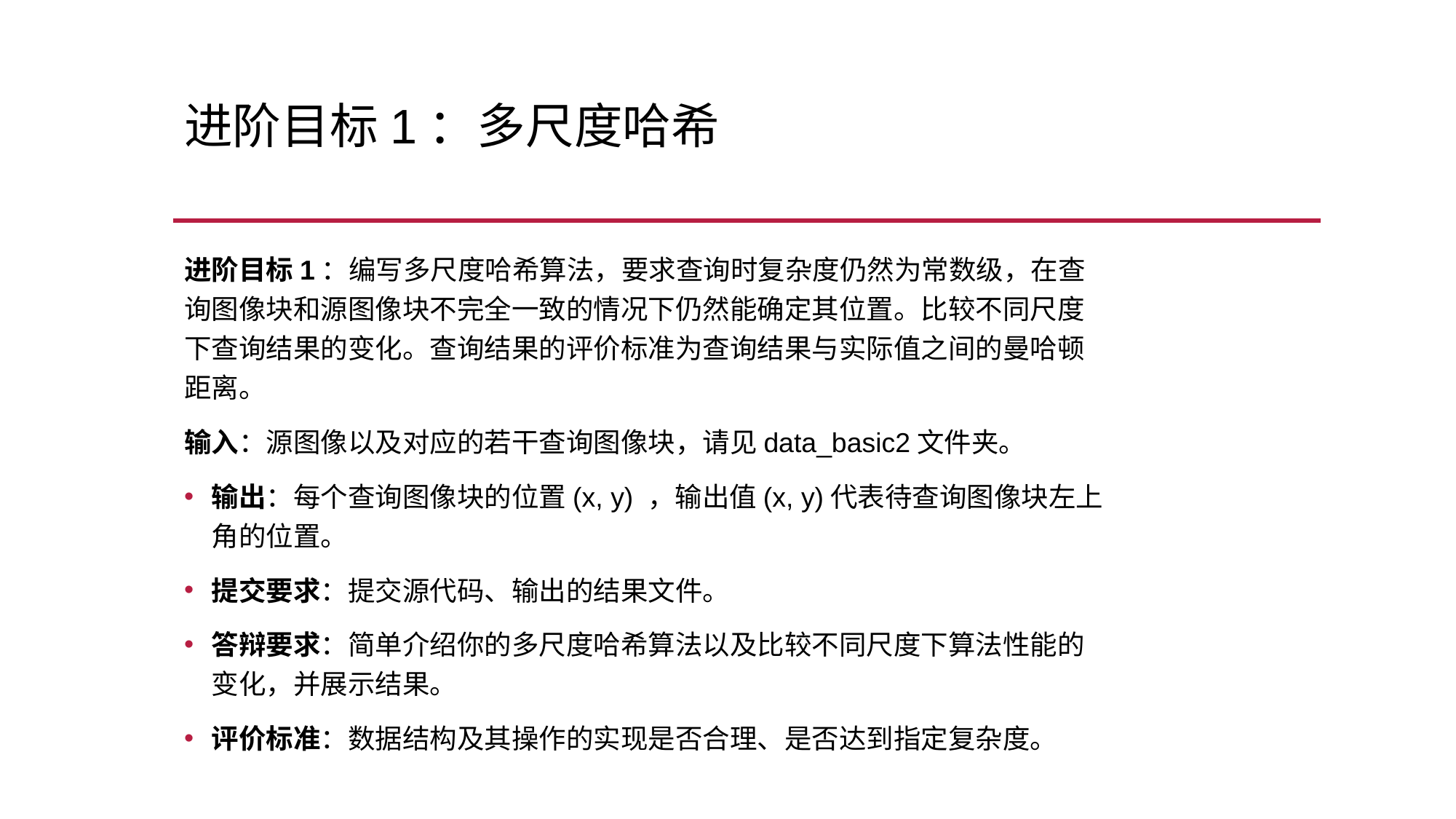

# 进阶目标1：多尺度哈希
进阶目标1：编写多尺度哈希算法，要求查询时复杂度仍然为常数级，在查询图像块和源图像块不完全一致的情况下仍然能确定其位置。比较不同尺度下查询结果的变化。查询结果的评价标准为查询结果与实际值之间的曼哈顿距离。
输入：源图像以及对应的若干查询图像块，请见data_basic2文件夹。
输出：每个查询图像块的位置(x, y) ，输出值(x, y)代表待查询图像块左上角的位置。
提交要求：提交源代码、输出的结果文件。
答辩要求：简单介绍你的多尺度哈希算法以及比较不同尺度下算法性能的变化，并展示结果。
评价标准：数据结构及其操作的实现是否合理、是否达到指定复杂度。